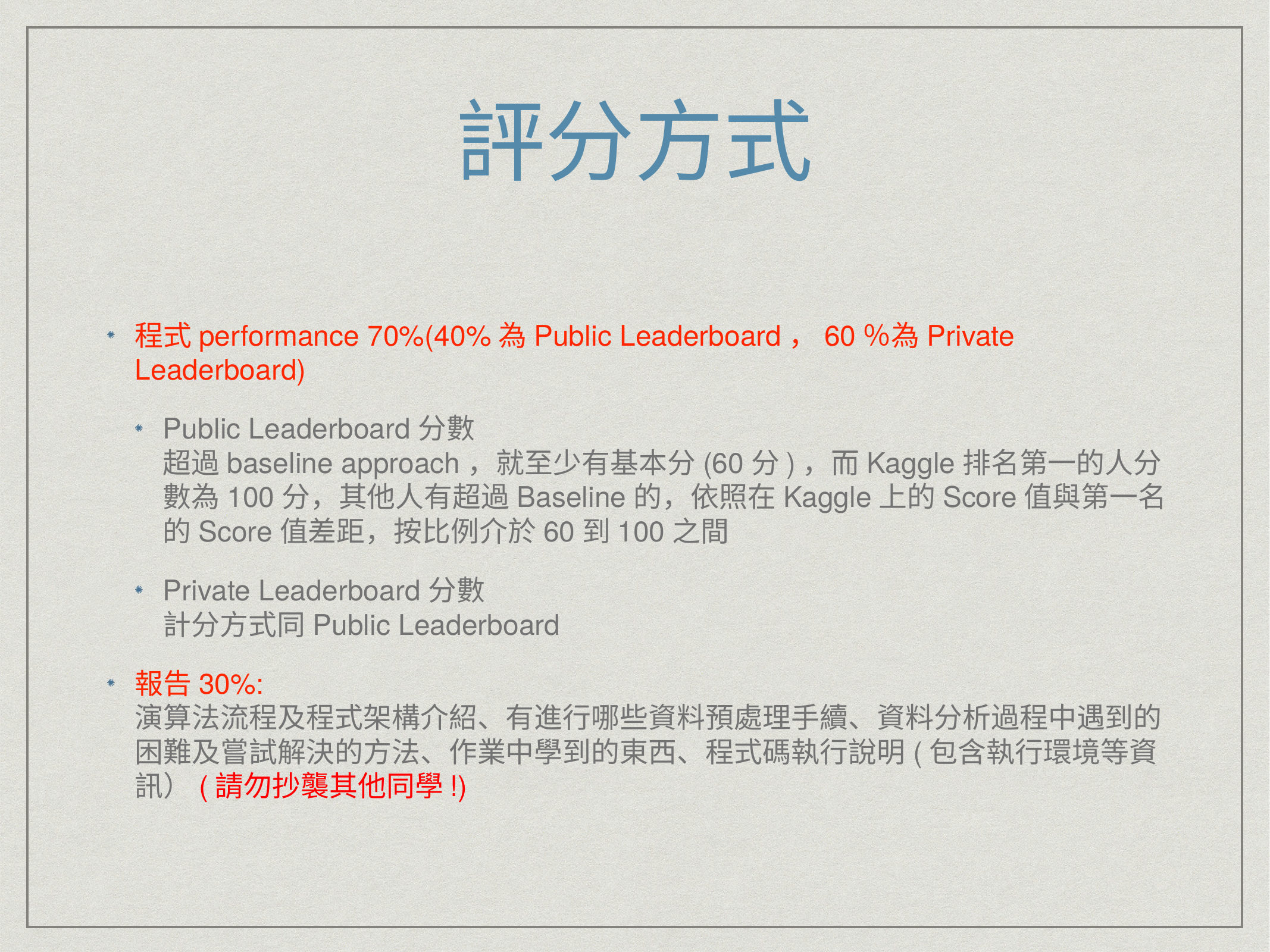

# 評分方式
程式performance 70%(40%為Public Leaderboard，60％為Private Leaderboard)
Public Leaderboard分數
超過baseline approach，就至少有基本分(60分)，而Kaggle排名第一的人分數為100分，其他人有超過Baseline的，依照在Kaggle上的Score值與第一名的Score值差距，按比例介於60到100之間
Private Leaderboard分數
計分方式同Public Leaderboard
報告30%:
演算法流程及程式架構介紹、有進行哪些資料預處理手續、資料分析過程中遇到的困難及嘗試解決的方法、作業中學到的東西、程式碼執行說明(包含執行環境等資訊）(請勿抄襲其他同學!)